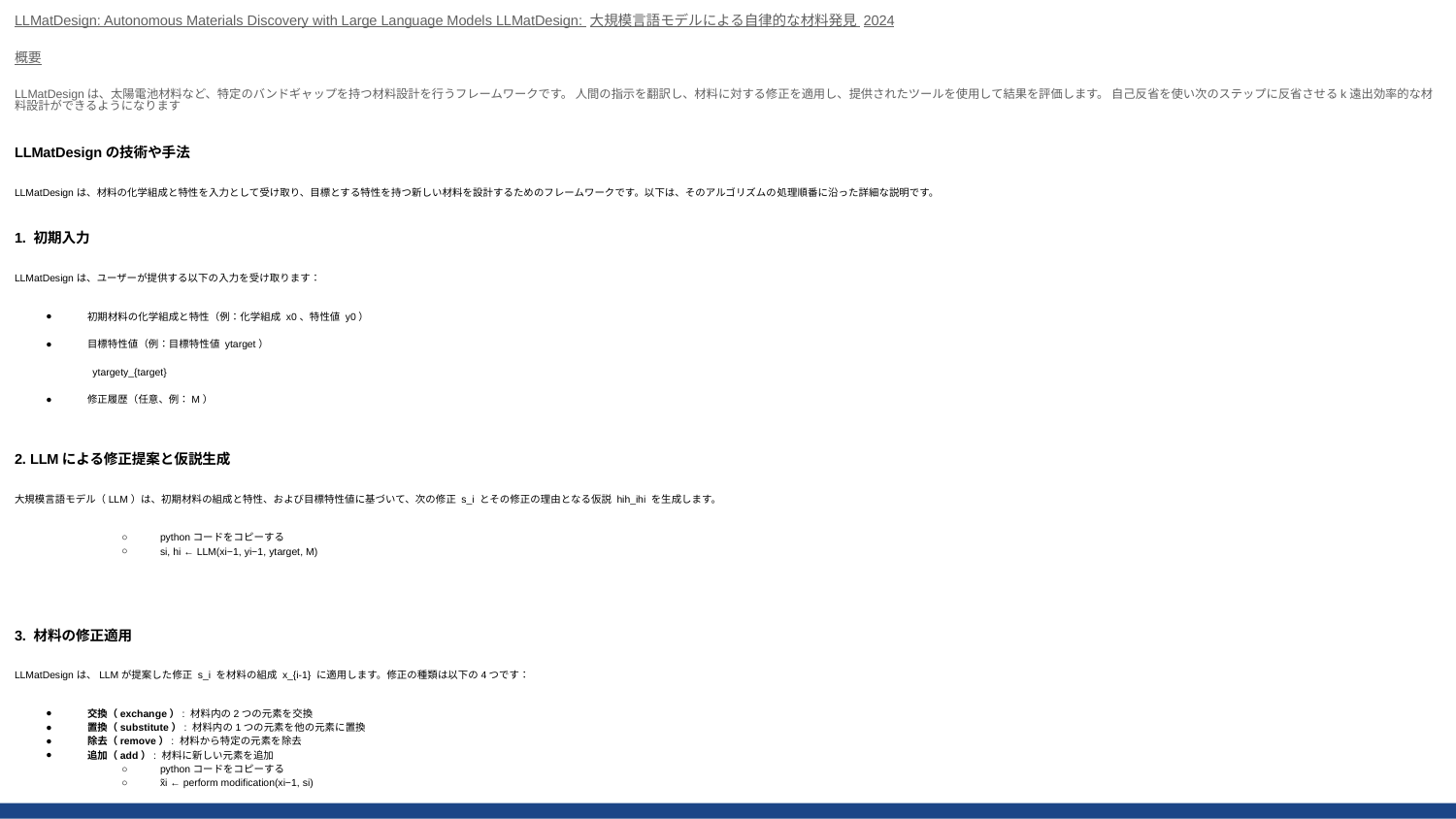

LLMatDesign: Autonomous Materials Discovery with Large Language Models LLMatDesign: 大規模言語モデルによる自律的な材料発見 2024
概要
LLMatDesignは、太陽電池材料など、特定のバンドギャップを持つ材料設計を行うフレームワークです。 人間の指示を翻訳し、材料に対する修正を適用し、提供されたツールを使用して結果を評価します。 自己反省を使い次のステップに反省させるk遠出効率的な材料設計ができるようになります
LLMatDesignの技術や手法
LLMatDesignは、材料の化学組成と特性を入力として受け取り、目標とする特性を持つ新しい材料を設計するためのフレームワークです。以下は、そのアルゴリズムの処理順番に沿った詳細な説明です。
1. 初期入力
LLMatDesignは、ユーザーが提供する以下の入力を受け取ります：
初期材料の化学組成と特性（例：化学組成 x0、特性値 y0）
目標特性値（例：目標特性値 ytarget）
 ytargety_{target}
修正履歴（任意、例：M）
2. LLMによる修正提案と仮説生成
大規模言語モデル（LLM）は、初期材料の組成と特性、および目標特性値に基づいて、次の修正 s_i とその修正の理由となる仮説 hih_ihi を生成します。
pythonコードをコピーする
si, hi ← LLM(xi−1, yi−1, ytarget, M)

3. 材料の修正適用
LLMatDesignは、LLMが提案した修正 s_i を材料の組成 x_{i-1} に適用します。修正の種類は以下の4つです：
交換（exchange）: 材料内の2つの元素を交換
置換（substitute）: 材料内の1つの元素を他の元素に置換
除去（remove）: 材料から特定の元素を除去
追加（add）: 材料に新しい元素を追加
pythonコードをコピーする
x̃i ← perform modification(xi−1, si)

4. 構造の緩和
修正後の材料の構造を機械学習力場（MLFF）を用いて緩和します。
pythonコードをコピーする
xi ← MLFF(x̃i)

5. 特性の予測
修正後の材料の特性を機械学習特性予測子（MLPP）を用いて予測します。
pythonコードをコピーする
yi ← MLPP(xi)

6. 目標特性値との比較
予測された特性値 y_i が目標特性値 y_{target} に近いかどうかを評価します。評価には誤差許容範囲 εεε が設定されます。
pythonコードをコピーする
if |yi − ytarget|/|ytarget| ≤ ε:
    return (xi, yi)

7. 自己反省
目標特性値に達していない場合、LLMは過去の修正の成功または失敗を自己評価し、その理由を記録します。
pythonコードをコピーする
ri ← LLM(xi−1, xi, yi−1, yi, si, hi)

8. 修正履歴の更新
修正履歴メッセージ m_i を作成し、修正、仮説、自己反省の結果を含めて履歴 M に追加します。
pythonコードをコピーする
mi ← create history message(si, hi, ri)
M ← M ∪ {mi}

9. 繰り返し
目標特性値に達するまで、または指定された最大修正回数 N に達するまで、ステップ2からステップ8を繰り返します。